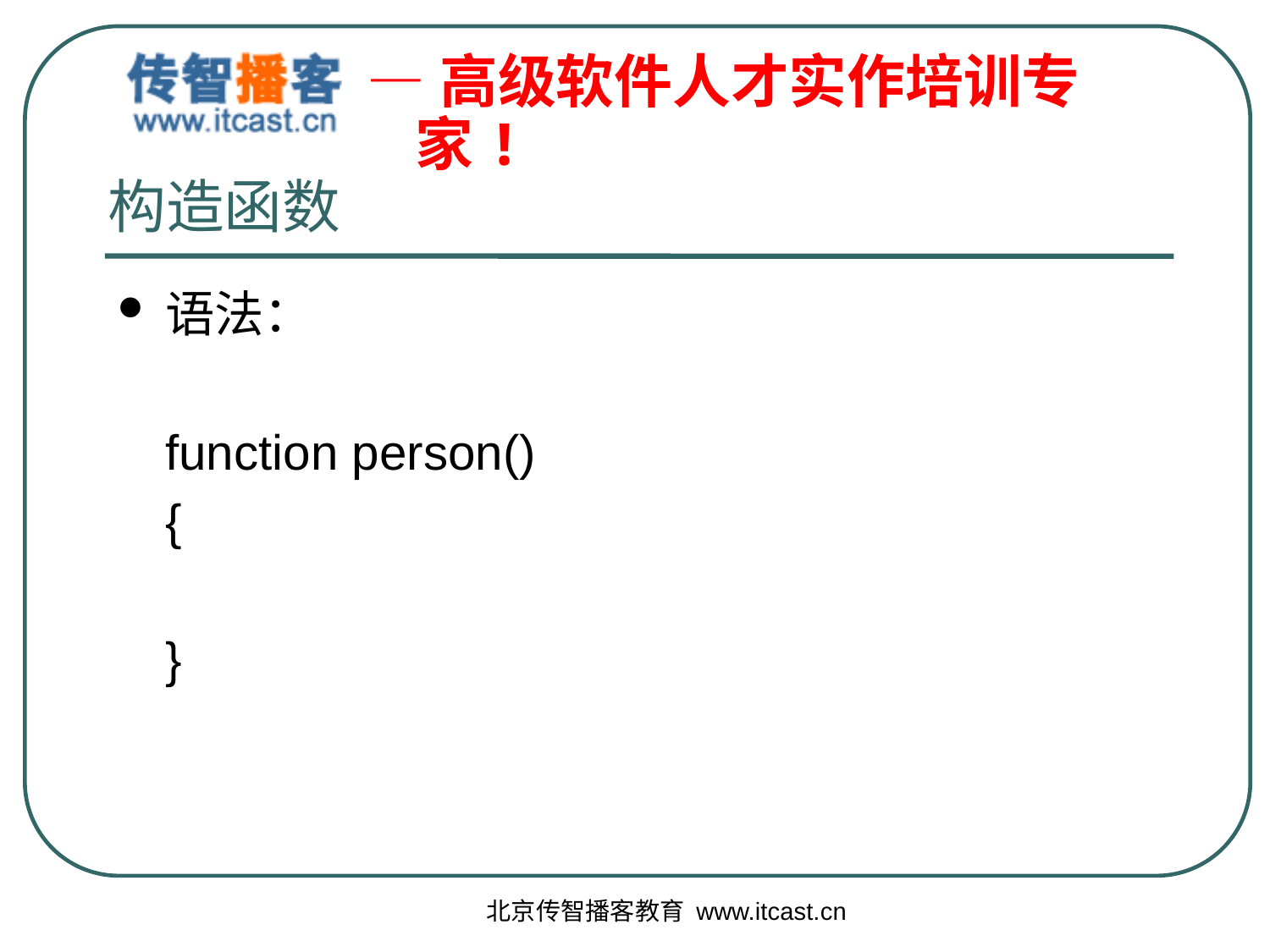

# 构造函数
语法：

	function person()
	{

	}
北京传智播客教育 www.itcast.cn